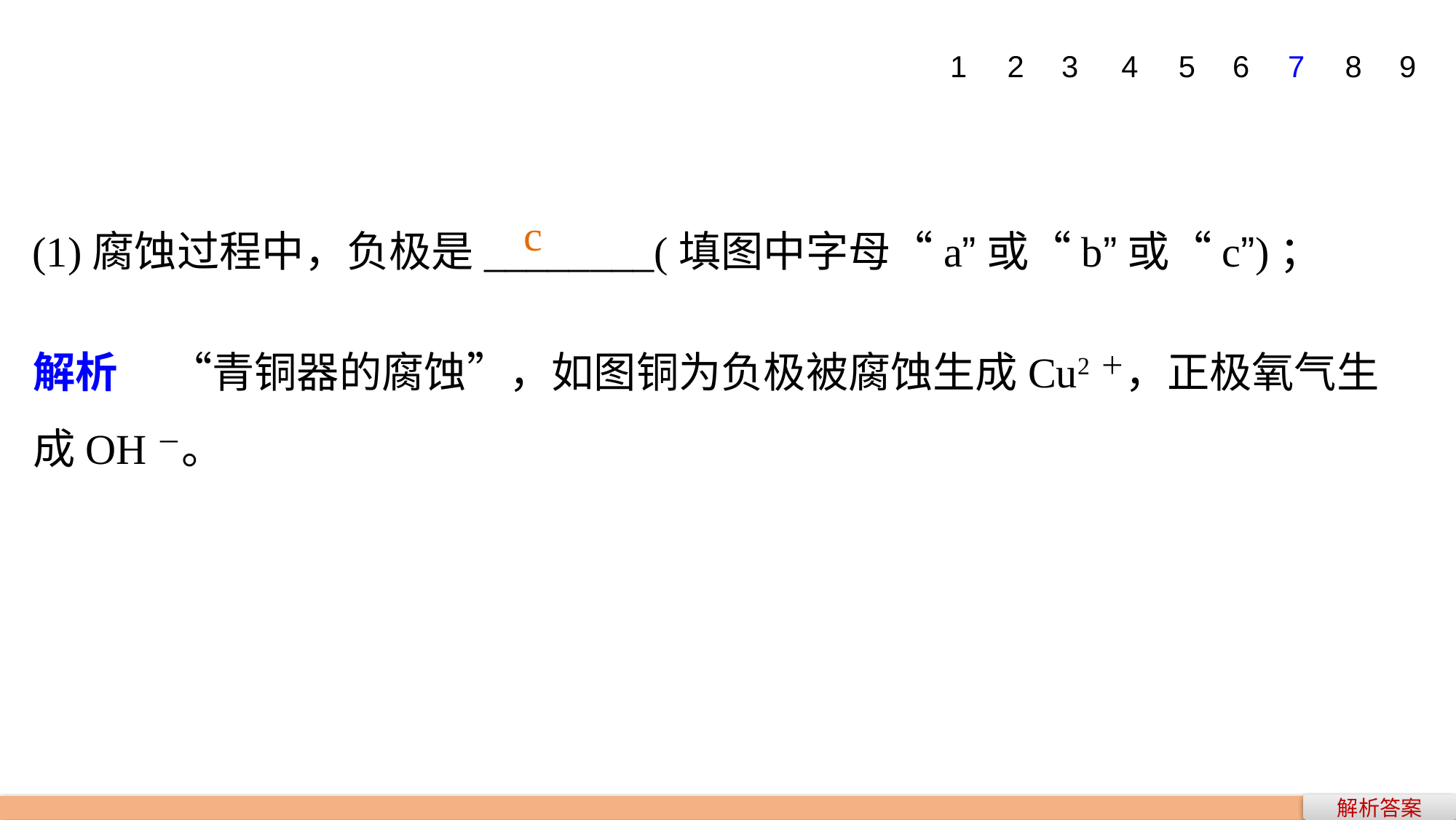

7
8
9
1
2
3
4
5
6

(1)腐蚀过程中，负极是________(填图中字母“a”或“b”或“c”)；
c
解析　 “青铜器的腐蚀”，如图铜为负极被腐蚀生成Cu2＋，正极氧气生成OH－。
解析答案